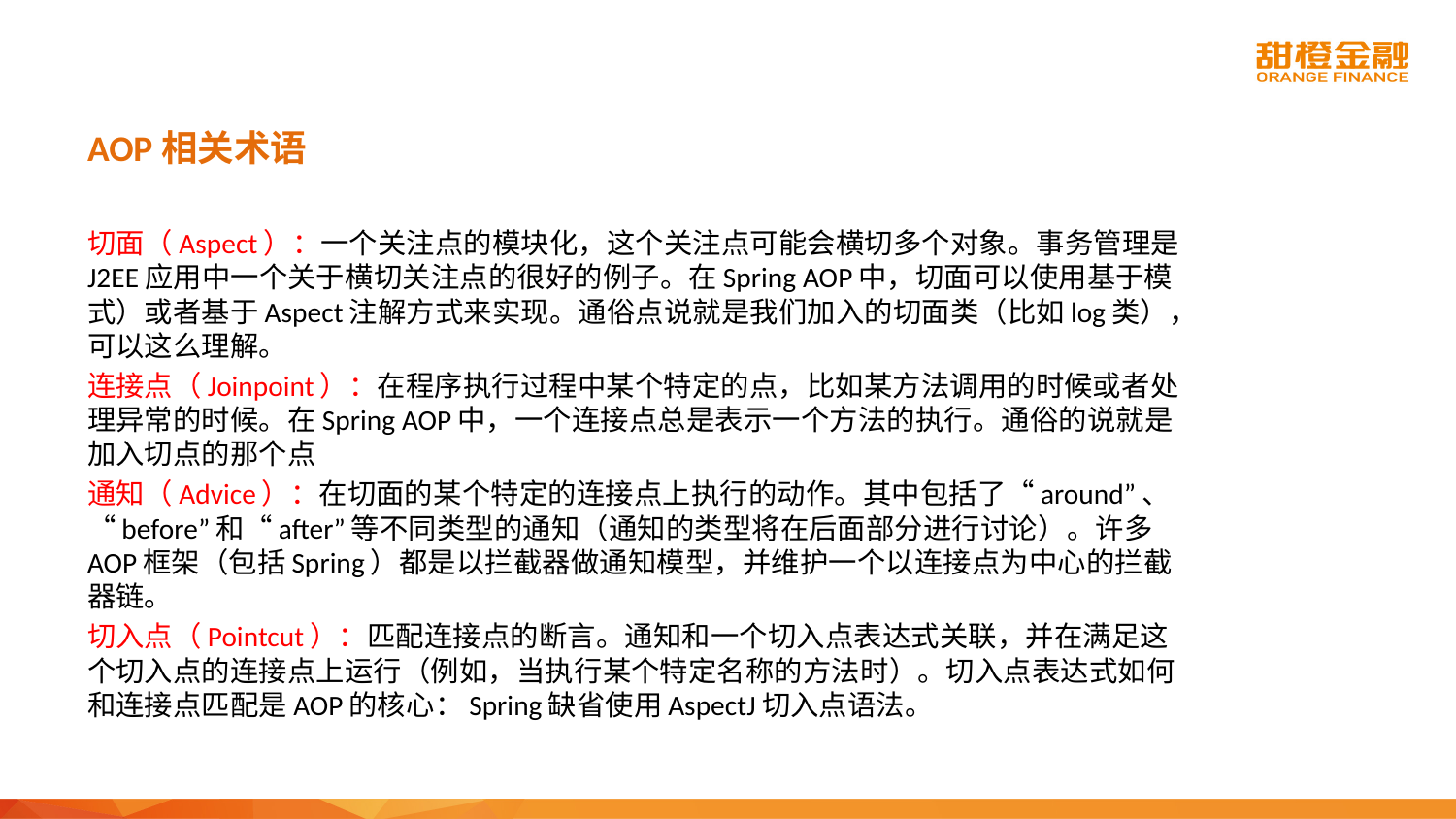

AOP相关术语

切面（Aspect）：一个关注点的模块化，这个关注点可能会横切多个对象。事务管理是J2EE应用中一个关于横切关注点的很好的例子。在Spring AOP中，切面可以使用基于模式）或者基于Aspect注解方式来实现。通俗点说就是我们加入的切面类（比如log类），可以这么理解。
连接点（Joinpoint）：在程序执行过程中某个特定的点，比如某方法调用的时候或者处理异常的时候。在Spring AOP中，一个连接点总是表示一个方法的执行。通俗的说就是加入切点的那个点
通知（Advice）：在切面的某个特定的连接点上执行的动作。其中包括了“around”、“before”和“after”等不同类型的通知（通知的类型将在后面部分进行讨论）。许多AOP框架（包括Spring）都是以拦截器做通知模型，并维护一个以连接点为中心的拦截器链。
切入点（Pointcut）：匹配连接点的断言。通知和一个切入点表达式关联，并在满足这个切入点的连接点上运行（例如，当执行某个特定名称的方法时）。切入点表达式如何和连接点匹配是AOP的核心：Spring缺省使用AspectJ切入点语法。